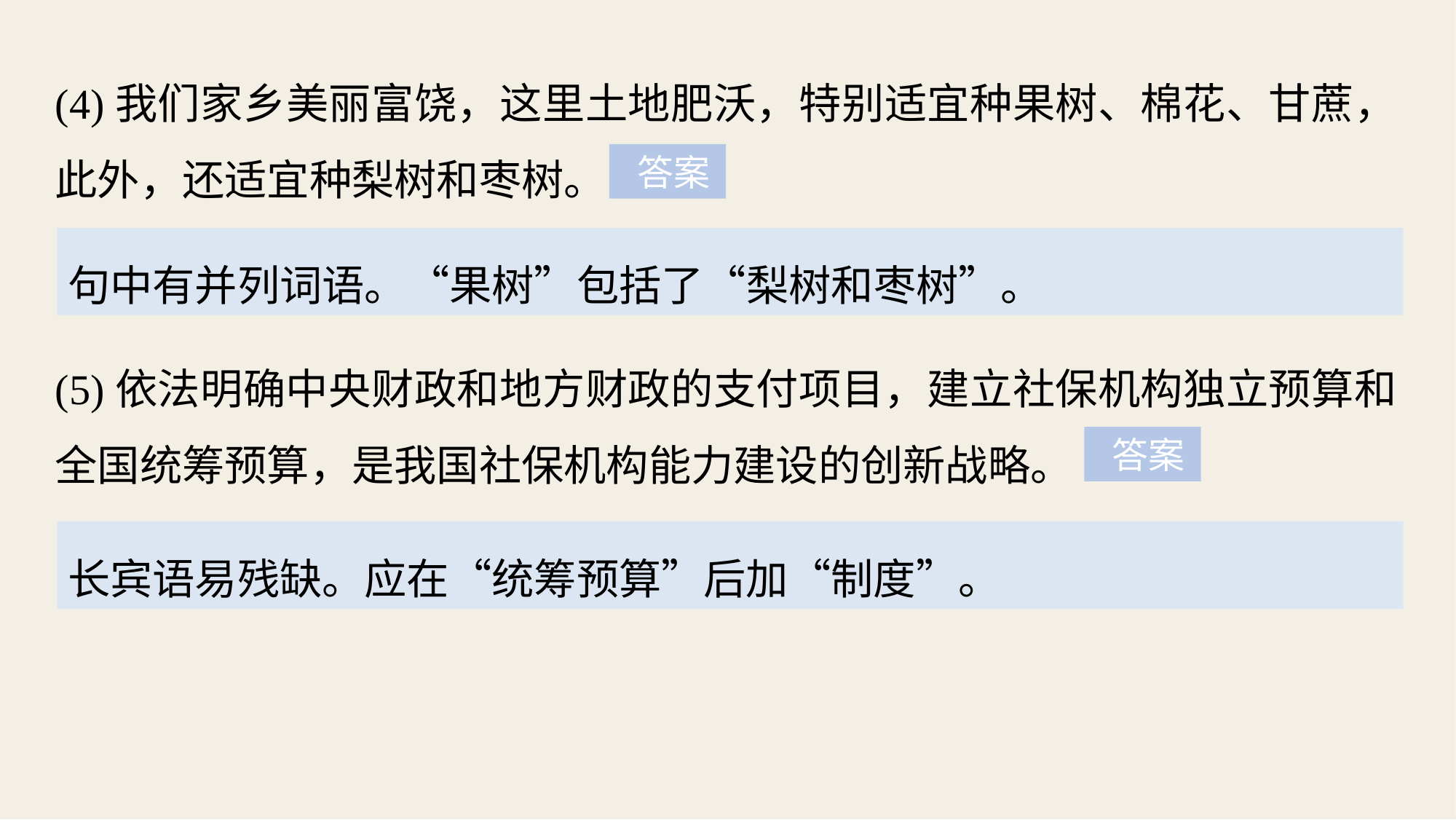

(4)我们家乡美丽富饶，这里土地肥沃，特别适宜种果树、棉花、甘蔗，此外，还适宜种梨树和枣树。
 答案
句中有并列词语。“果树”包括了“梨树和枣树”。
(5)依法明确中央财政和地方财政的支付项目，建立社保机构独立预算和全国统筹预算，是我国社保机构能力建设的创新战略。
 答案
长宾语易残缺。应在“统筹预算”后加“制度”。